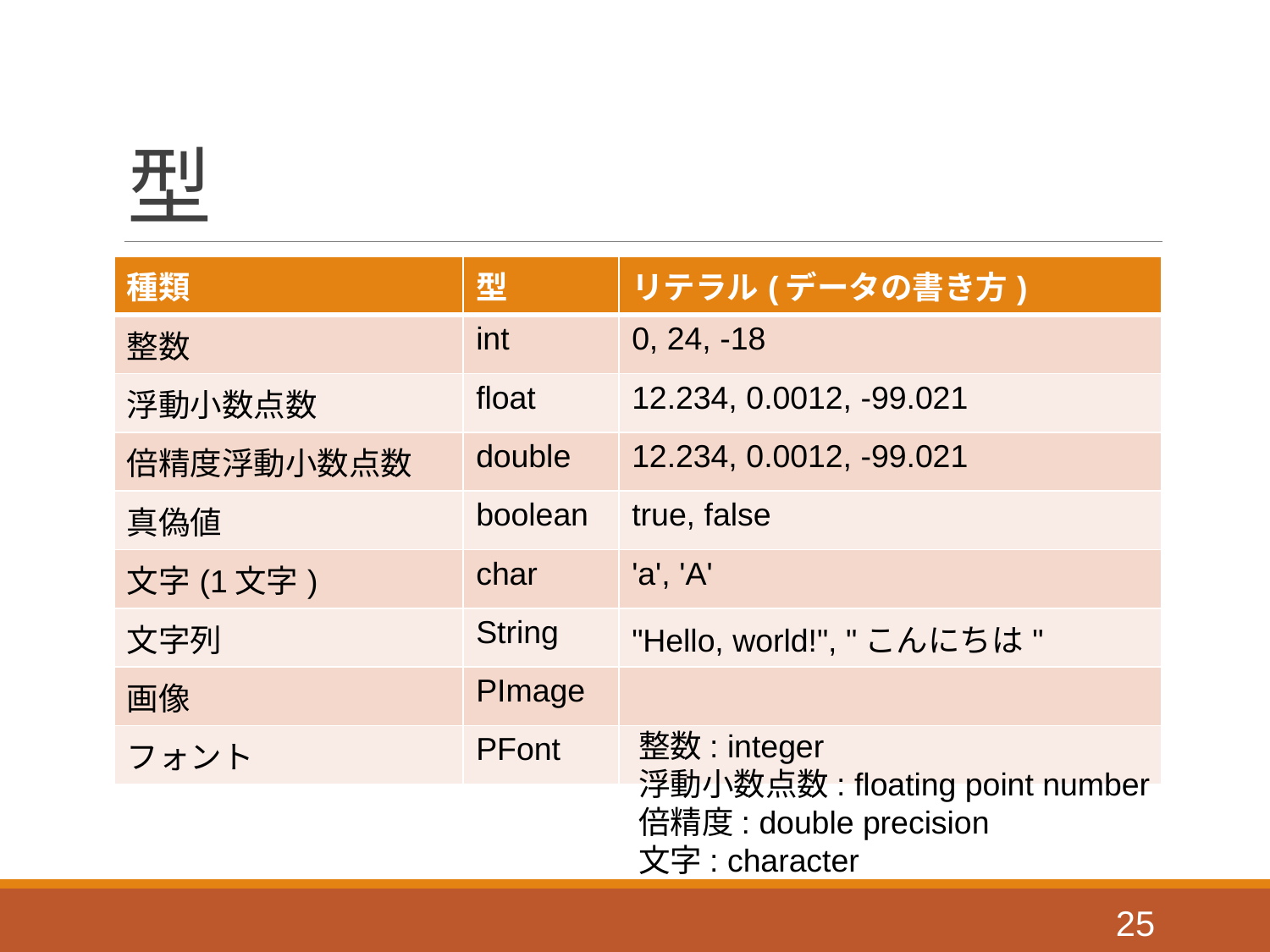

# 型
| 種類 | 型 | リテラル(データの書き方) |
| --- | --- | --- |
| 整数 | int | 0, 24, -18 |
| 浮動小数点数 | float | 12.234, 0.0012, -99.021 |
| 倍精度浮動小数点数 | double | 12.234, 0.0012, -99.021 |
| 真偽値 | boolean | true, false |
| 文字(1文字) | char | 'a', 'A' |
| 文字列 | String | "Hello, world!", "こんにちは" |
| 画像 | PImage |  |
| フォント | PFont |  |
整数: integer
浮動小数点数: floating point number
倍精度: double precision
文字: character
25